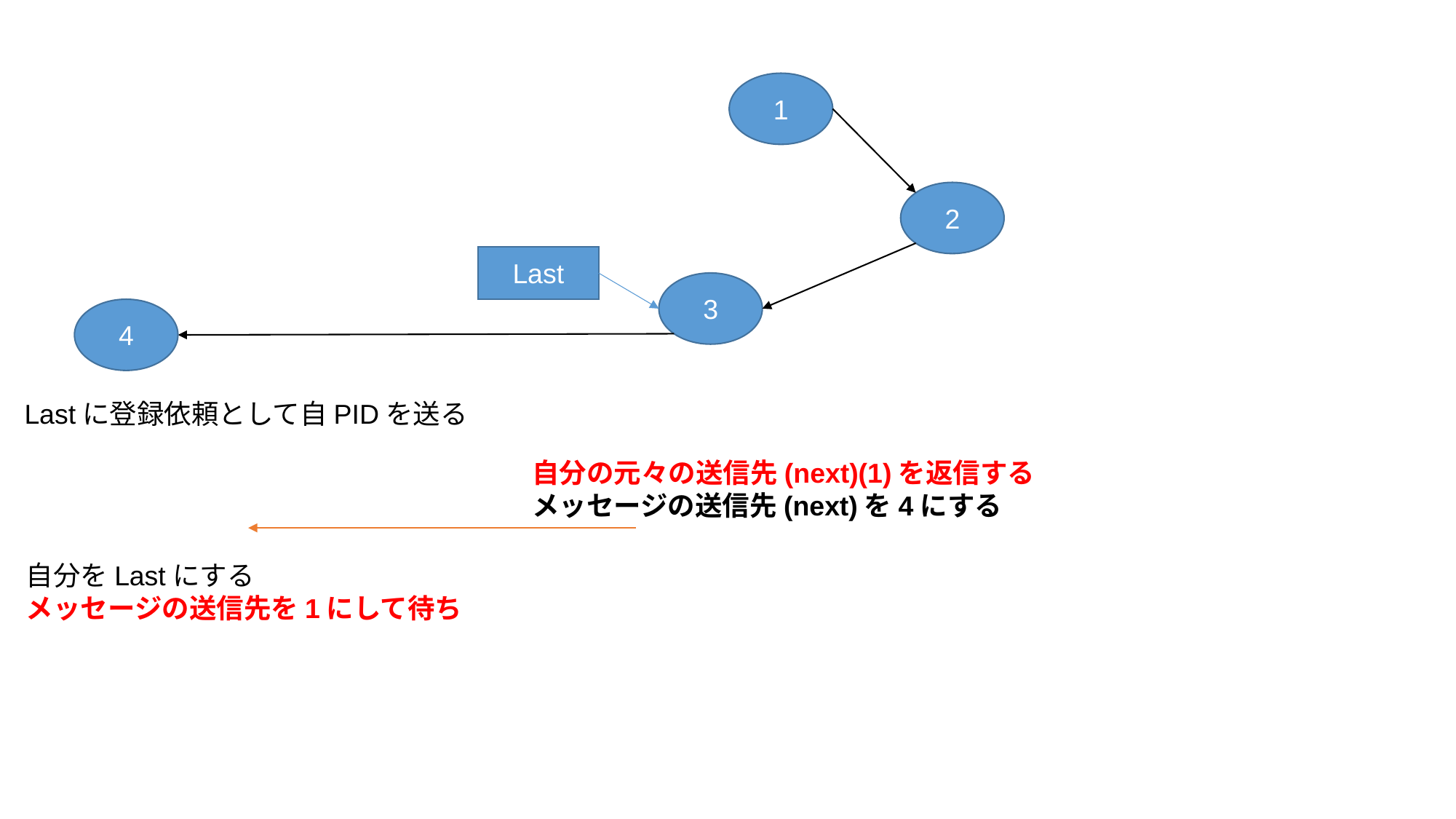

1
2
Last
3
4
Lastに登録依頼として自PIDを送る
自分の元々の送信先(next)(1)を返信する
メッセージの送信先(next)を4にする
自分をLastにする
メッセージの送信先を1にして待ち